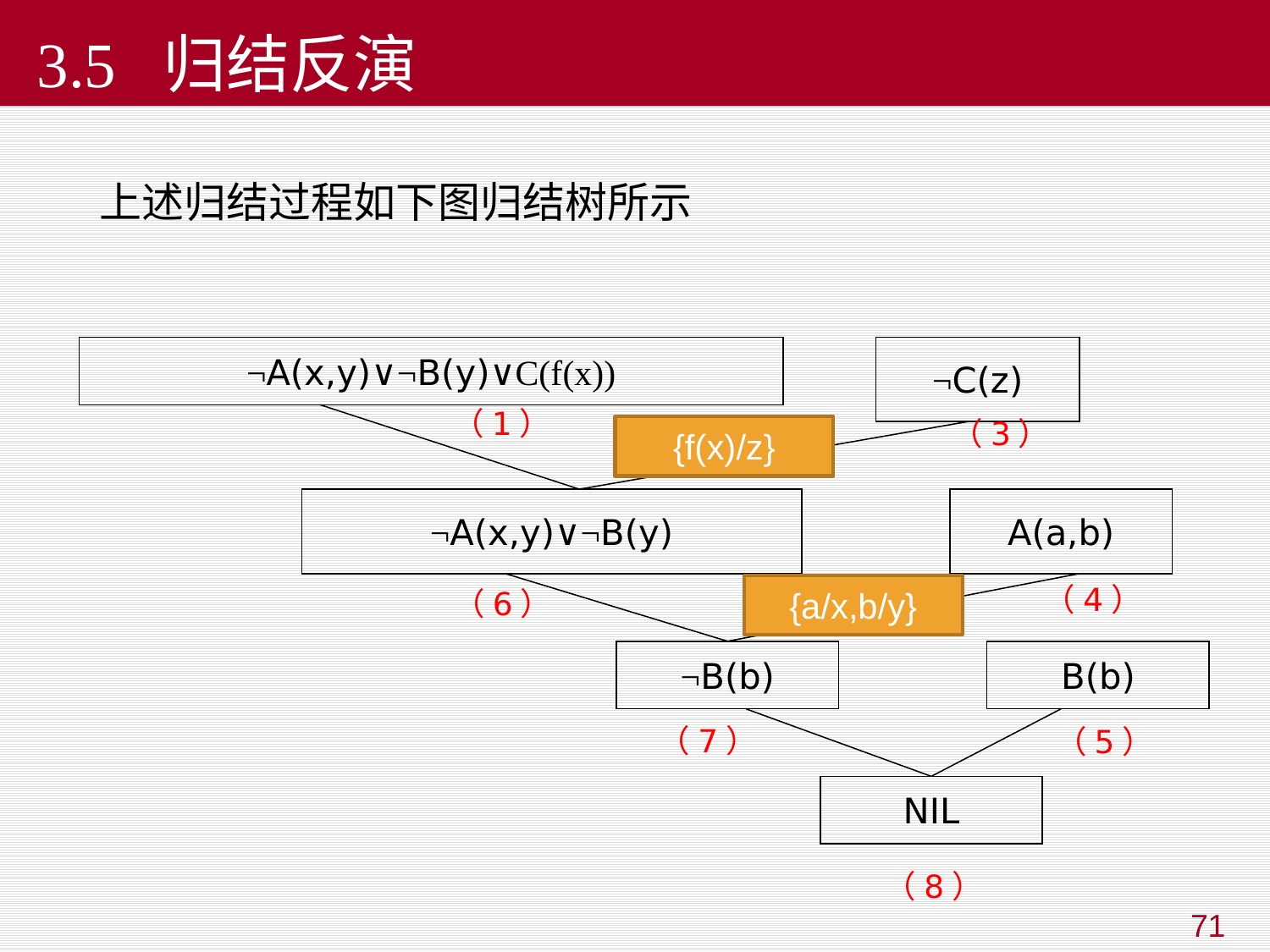

3.5  归结反演
上述归结过程如下图归结树所示
¬A(x,y)∨¬B(y)∨C(f(x))
¬C(z)
（1）

（3）
{f(x)/z}

¬A(x,y)∨¬B(y)
A(a,b)
（4）

{a/x,b/y}
（6）
¬B(b)
B(b)

（7）
（5）
NIL
（8）
71